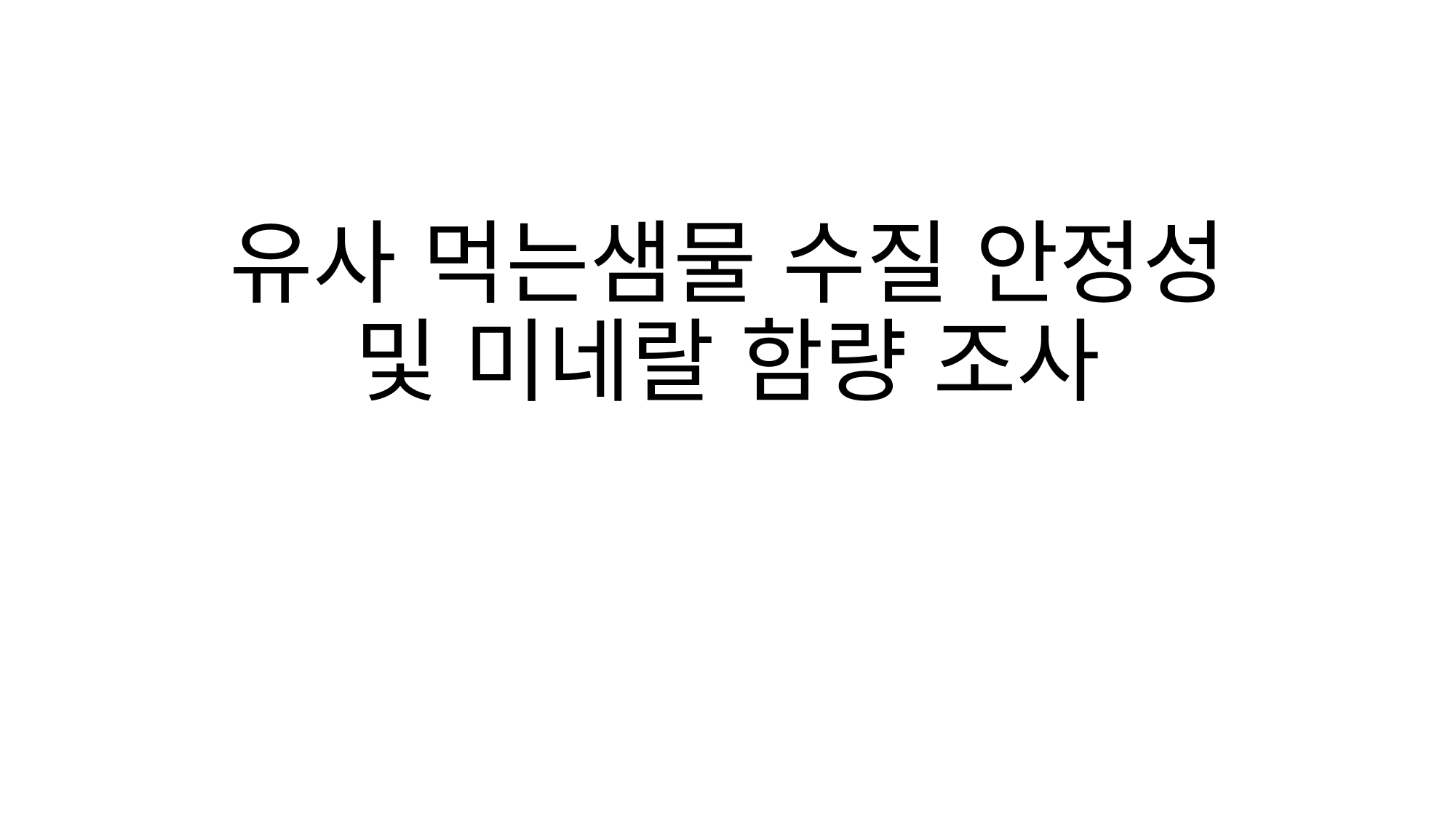

# 유사 먹는샘물 수질 안정성 및 미네랄 함량 조사